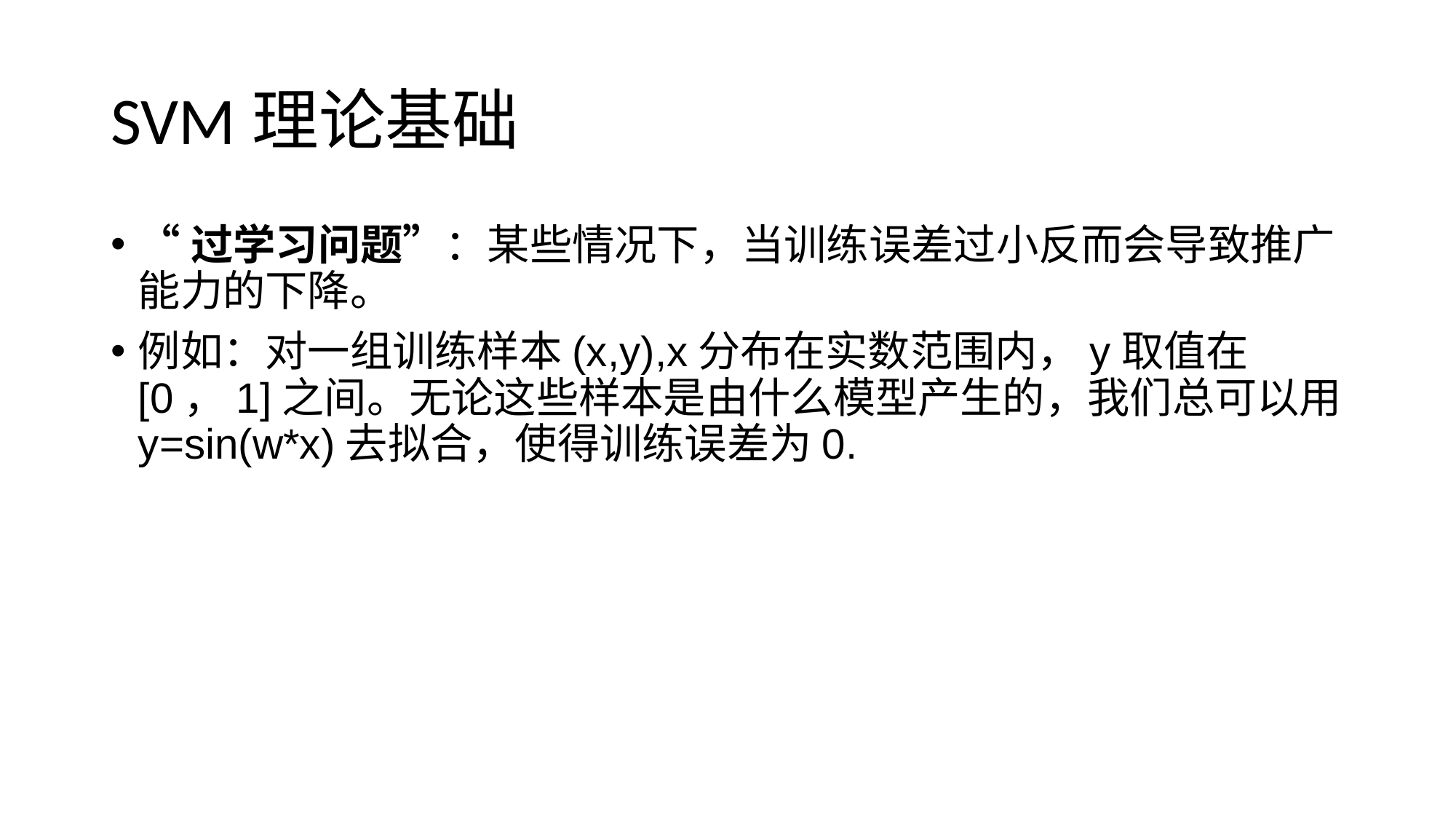

# SVM理论基础
“过学习问题”：某些情况下，当训练误差过小反而会导致推广能力的下降。
例如：对一组训练样本(x,y),x分布在实数范围内，y取值在[0，1]之间。无论这些样本是由什么模型产生的，我们总可以用y=sin(w*x)去拟合，使得训练误差为0.